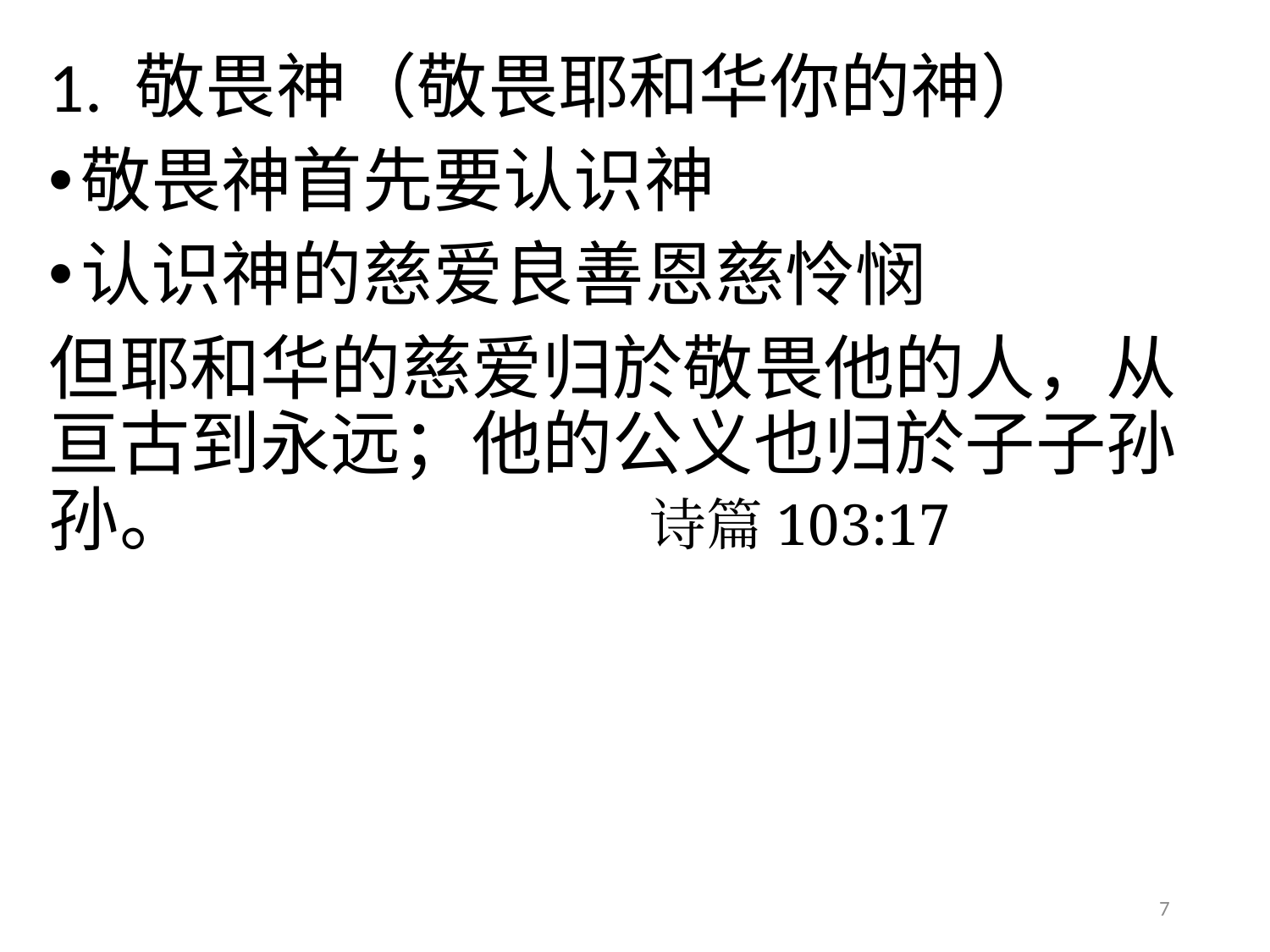

# 1. 敬畏神（敬畏耶和华你的神）
敬畏神首先要认识神
认识神的慈爱良善恩慈怜悯
但耶和华的慈爱归於敬畏他的人，从亘古到永远；他的公义也归於子子孙孙。		               诗篇103:17

7